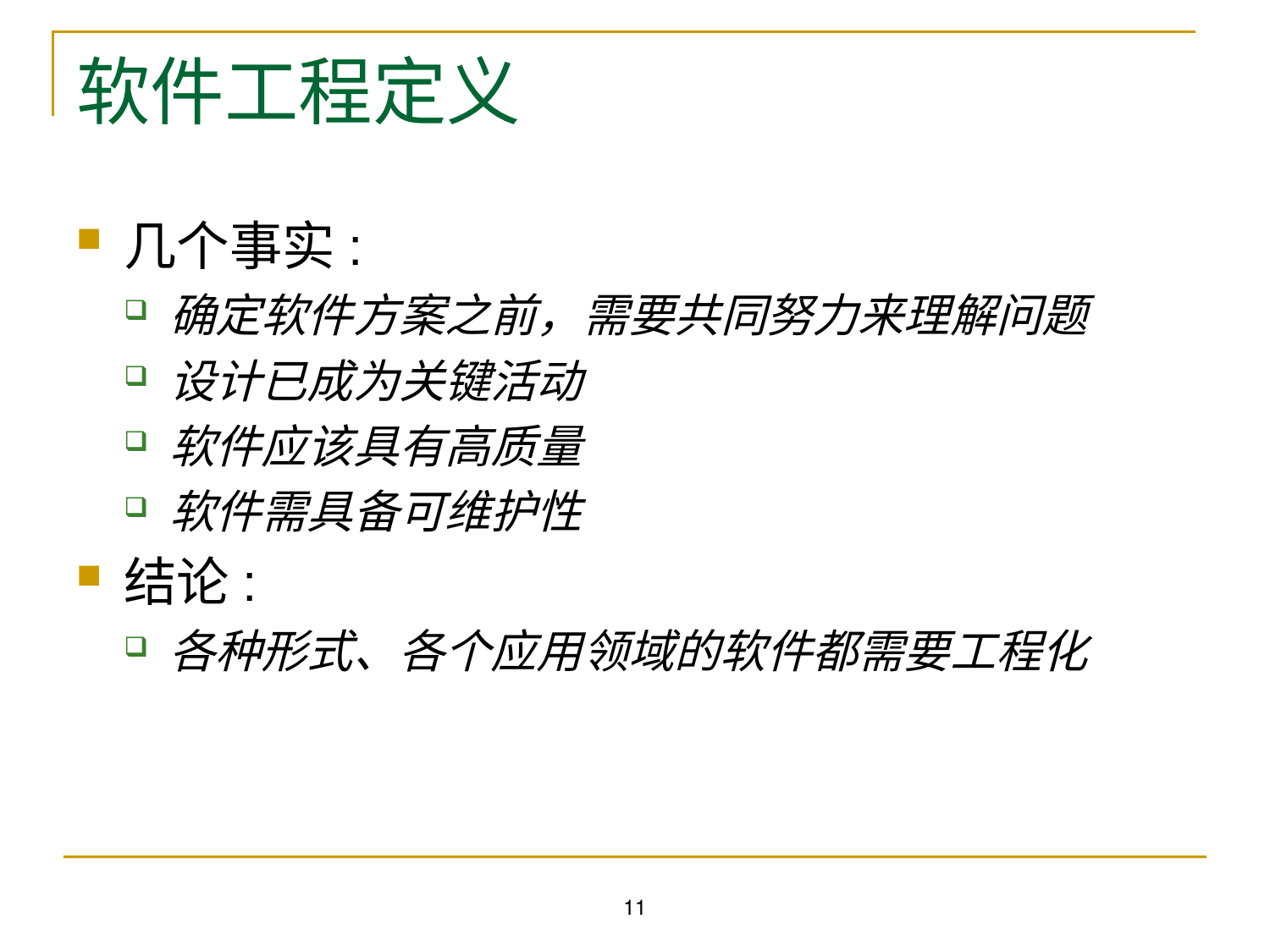

# 软件工程定义
几个事实:
确定软件方案之前，需要共同努力来理解问题
设计已成为关键活动
软件应该具有高质量
软件需具备可维护性
结论:
各种形式、各个应用领域的软件都需要工程化
11